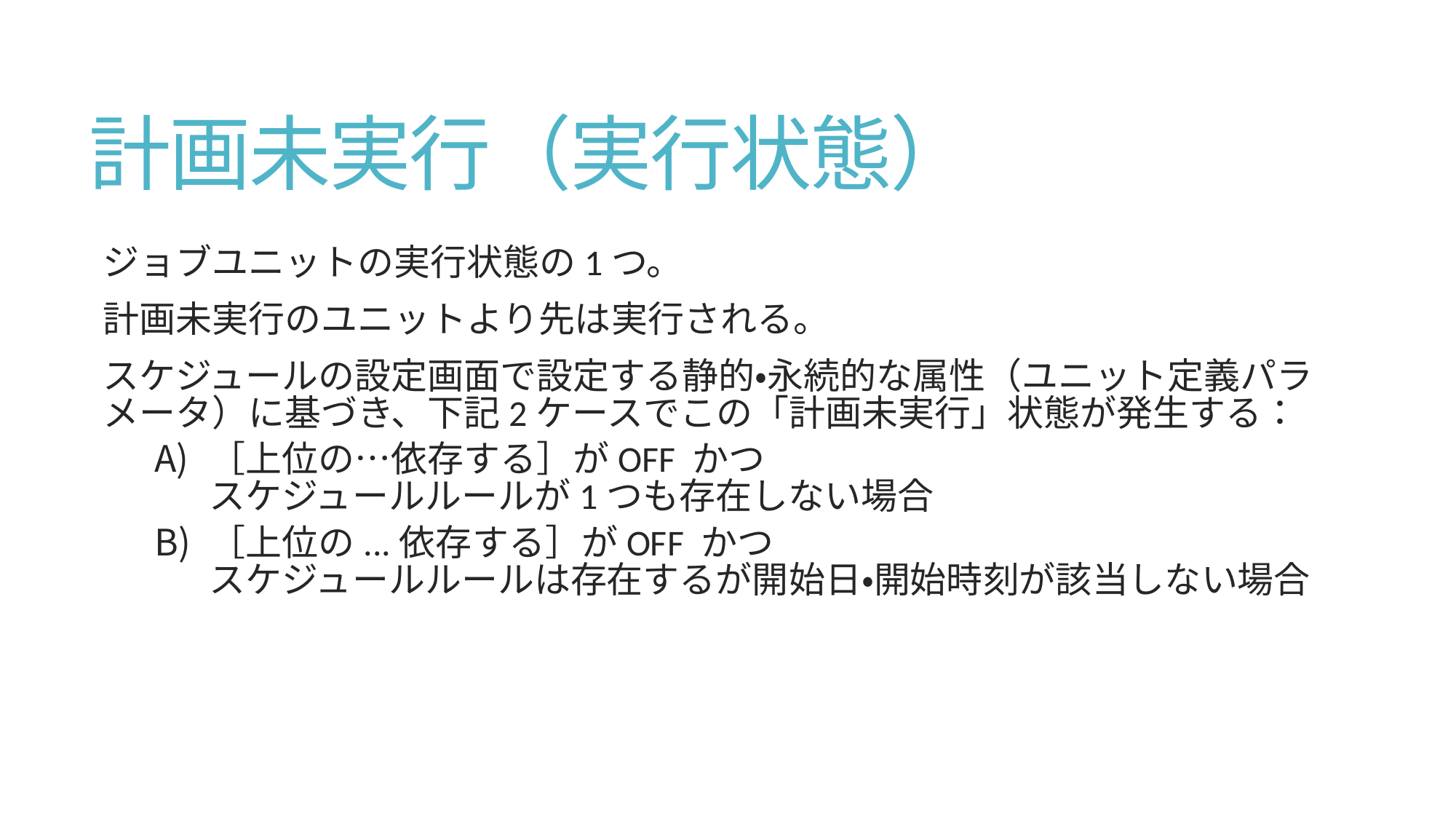

# 計画未実行（実行状態）
ジョブユニットの実行状態の1つ。
計画未実行のユニットより先は実行される。
スケジュールの設定画面で設定する静的・永続的な属性（ユニット定義パラメータ）に基づき、下記2ケースでこの「計画未実行」状態が発生する：
［上位の…依存する］がOFF かつ
スケジュールルールが1つも存在しない場合
［上位の...依存する］がOFF かつ
スケジュールルールは存在するが開始日・開始時刻が該当しない場合